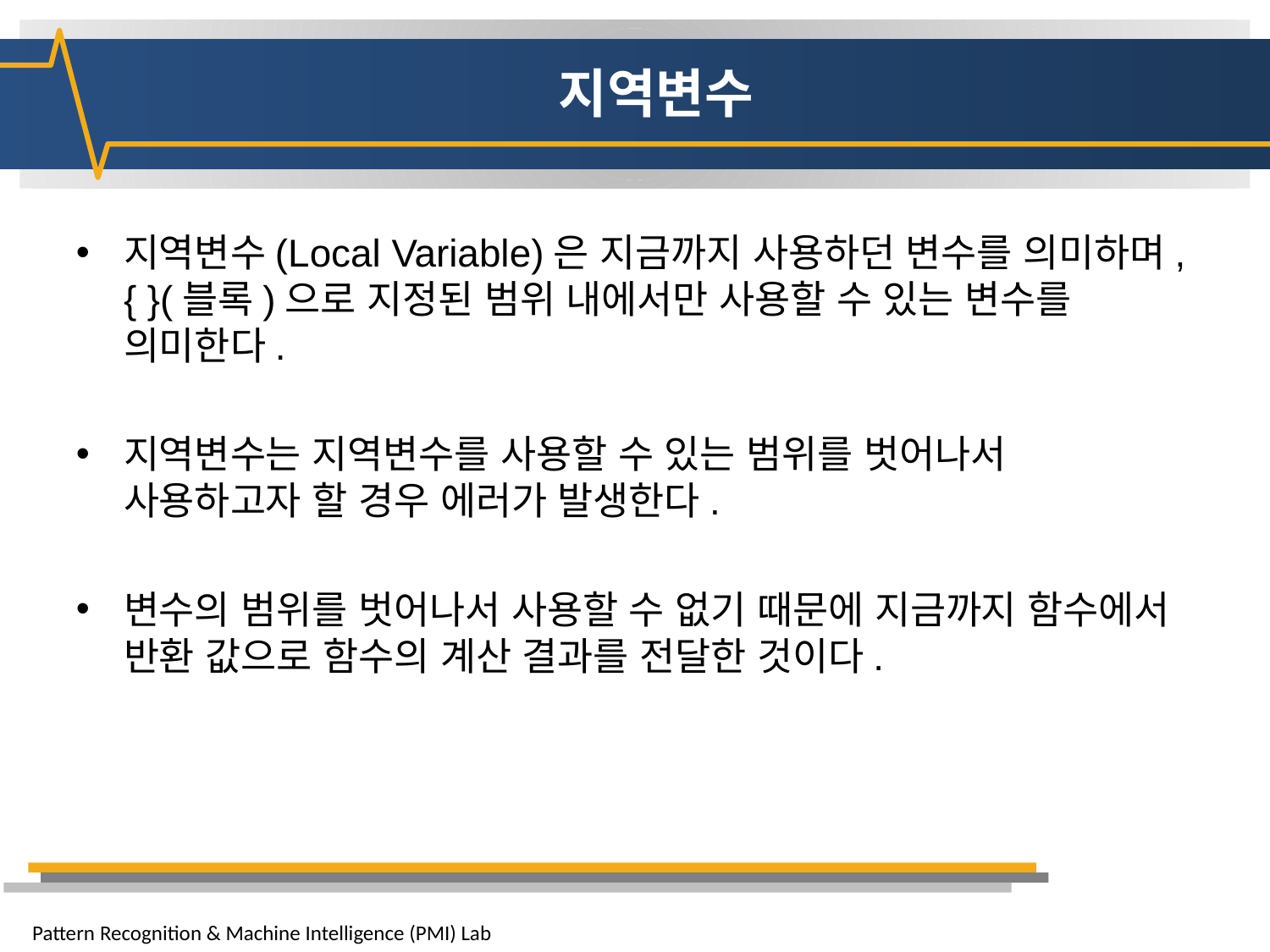

# 지역변수
지역변수(Local Variable)은 지금까지 사용하던 변수를 의미하며, { }(블록)으로 지정된 범위 내에서만 사용할 수 있는 변수를 의미한다.

지역변수는 지역변수를 사용할 수 있는 범위를 벗어나서 사용하고자 할 경우 에러가 발생한다.

변수의 범위를 벗어나서 사용할 수 없기 때문에 지금까지 함수에서 반환 값으로 함수의 계산 결과를 전달한 것이다.